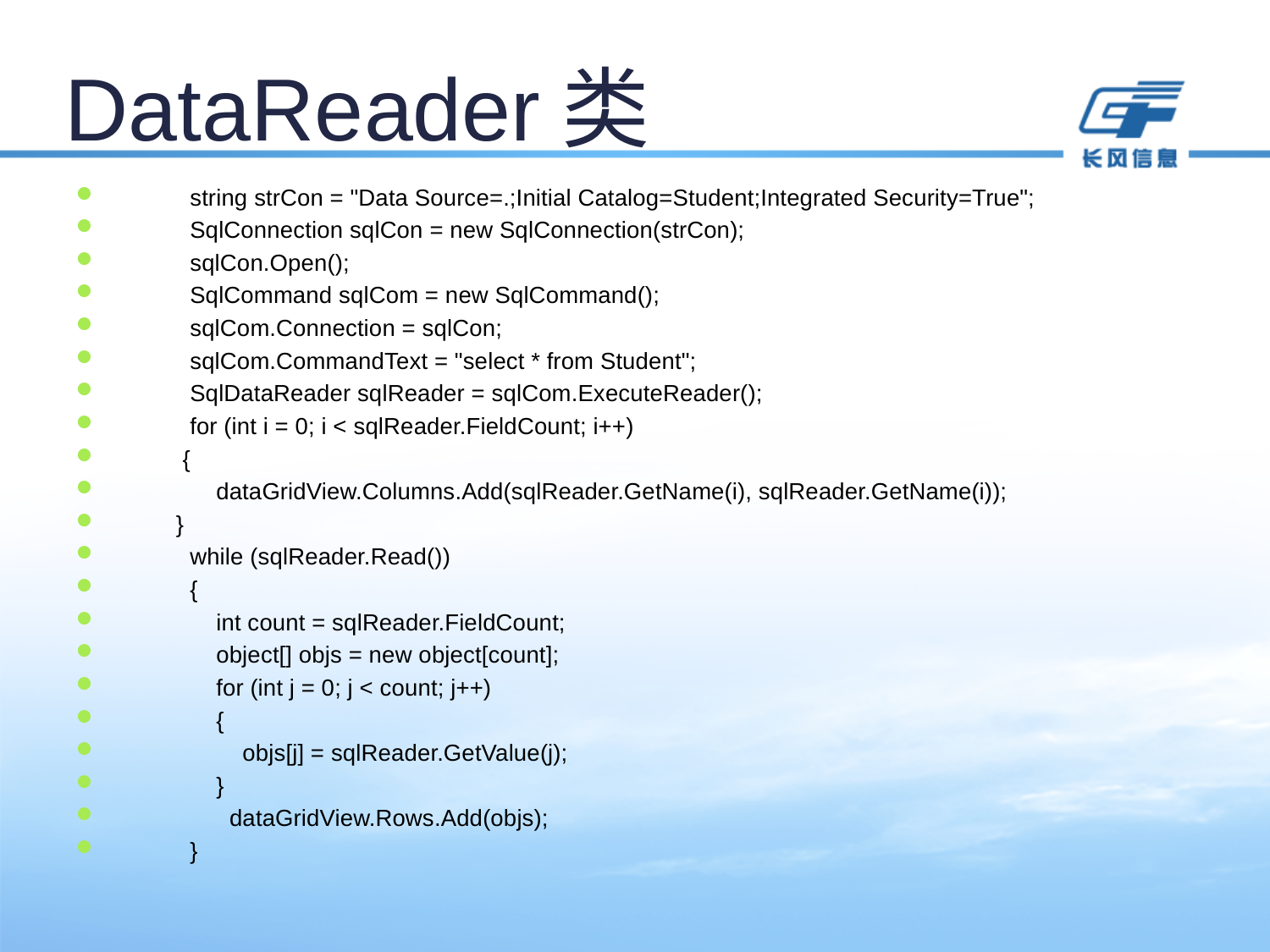

# DataReader类
            string strCon = "Data Source=.;Initial Catalog=Student;Integrated Security=True";
            SqlConnection sqlCon = new SqlConnection(strCon);
            sqlCon.Open();
            SqlCommand sqlCom = new SqlCommand();
            sqlCom.Connection = sqlCon;
            sqlCom.CommandText = "select * from Student";
            SqlDataReader sqlReader = sqlCom.ExecuteReader();
            for (int i = 0; i < sqlReader.FieldCount; i++)
	 {
                dataGridView.Columns.Add(sqlReader.GetName(i), sqlReader.GetName(i));
	}
            while (sqlReader.Read())
            {
                int count = sqlReader.FieldCount;
                object[] objs = new object[count];
                for (int j = 0; j < count; j++)
                {
                    objs[j] = sqlReader.GetValue(j);
                }
                  dataGridView.Rows.Add(objs);
            }